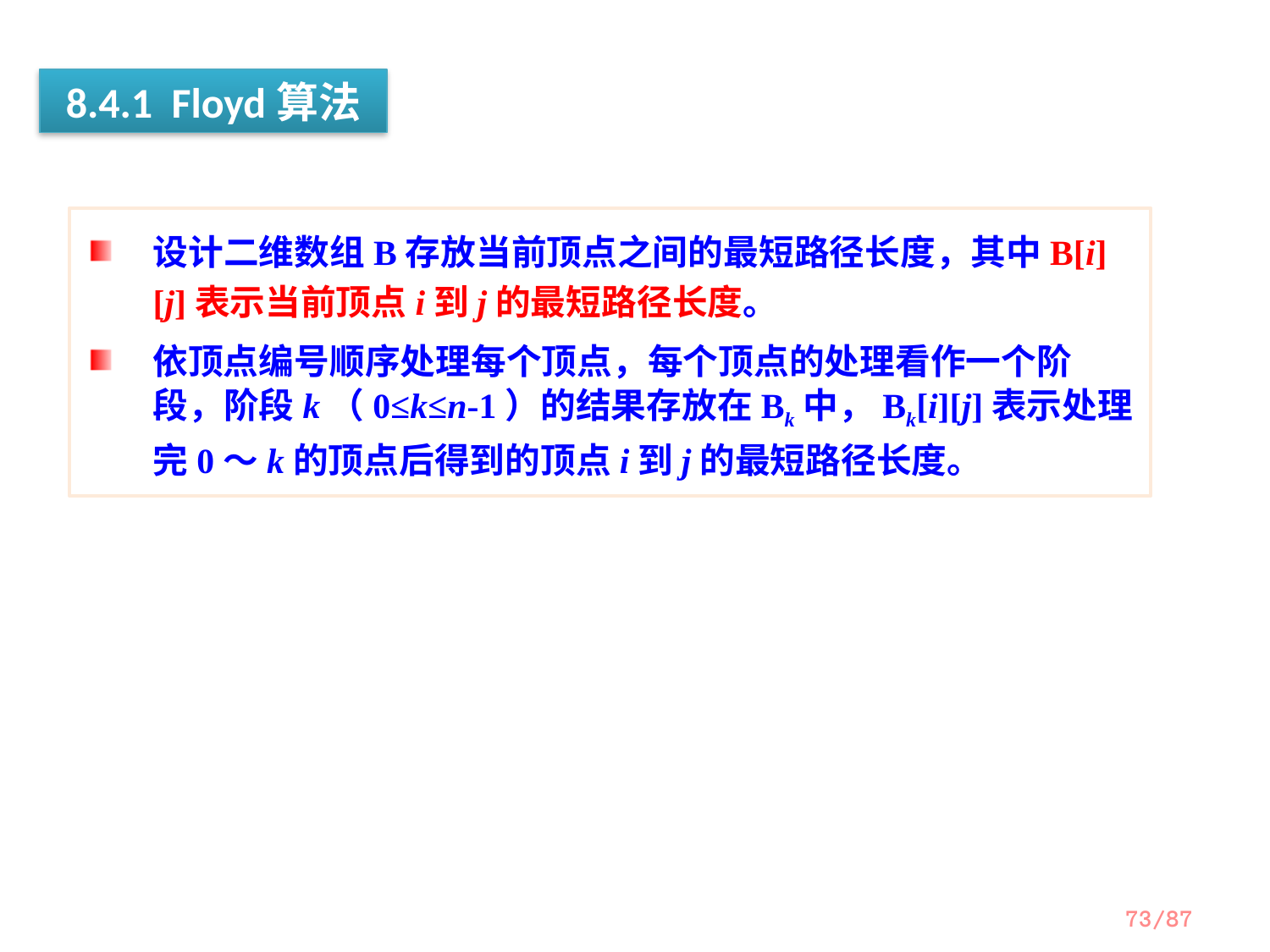

8.4.1  Floyd算法
设计二维数组B存放当前顶点之间的最短路径长度，其中B[i][j]表示当前顶点i到j的最短路径长度。
依顶点编号顺序处理每个顶点，每个顶点的处理看作一个阶段，阶段k（0≤k≤n-1）的结果存放在Bk中，Bk[i][j]表示处理完0～k的顶点后得到的顶点i到j的最短路径长度。
73/87